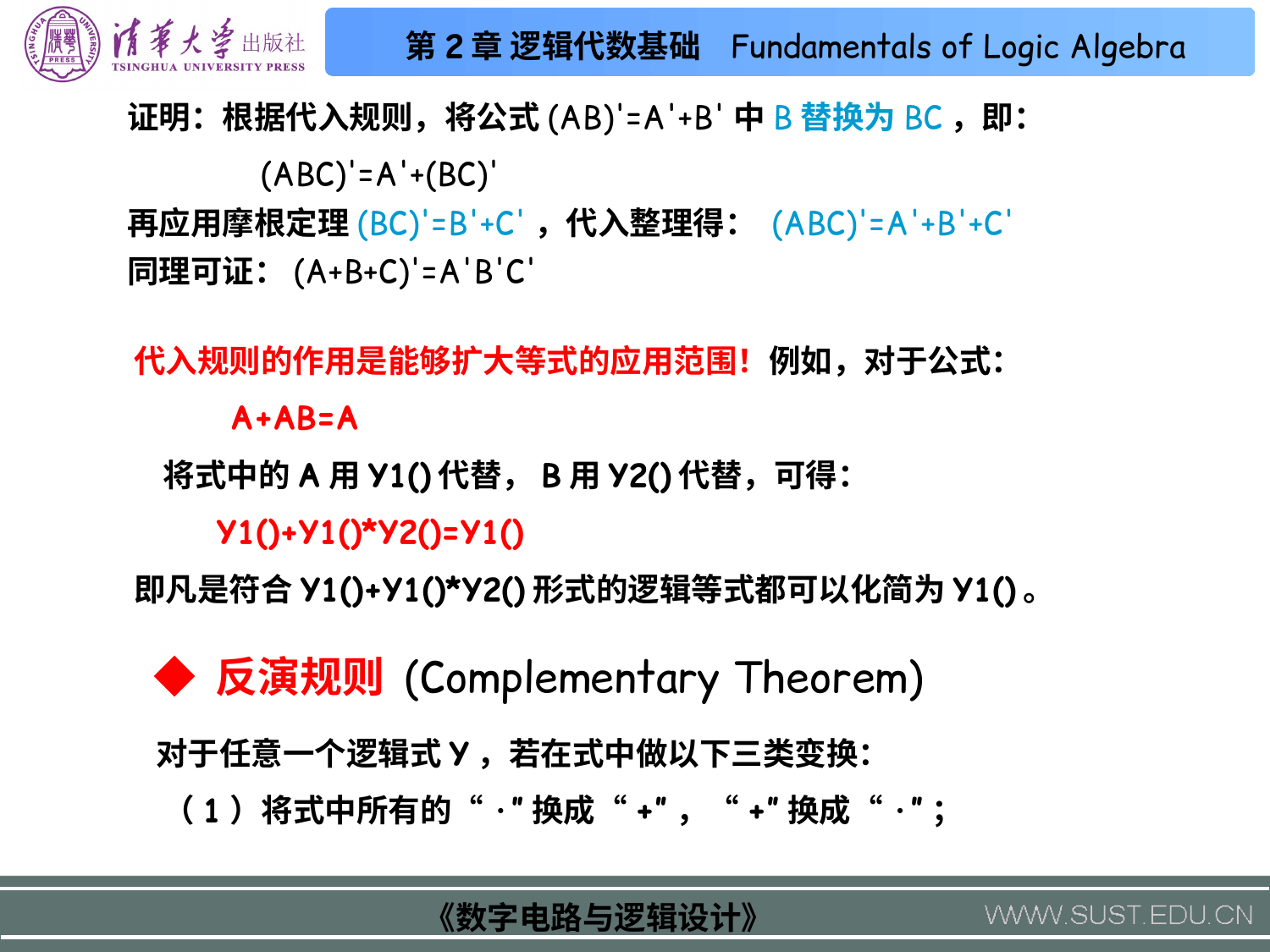

证明：根据代入规则，将公式(AB)'=A'+B'中B替换为BC，即：
              (ABC)'=A'+(BC)'
再应用摩根定理(BC)'=B'+C'，代入整理得： (ABC)'=A'+B'+C'
同理可证：(A+B+C)'=A'B'C'
代入规则的作用是能够扩大等式的应用范围！例如，对于公式：
       A+AB=A
   将式中的A用Y1()代替，B用Y2()代替，可得：
      Y1()+Y1()*Y2()=Y1()
即凡是符合Y1()+Y1()*Y2()形式的逻辑等式都可以化简为Y1()。
◆ 反演规则 (Complementary Theorem)
  对于任意一个逻辑式Y，若在式中做以下三类变换：
   （1）将式中所有的“·”换成“+”，“+”换成“·”；